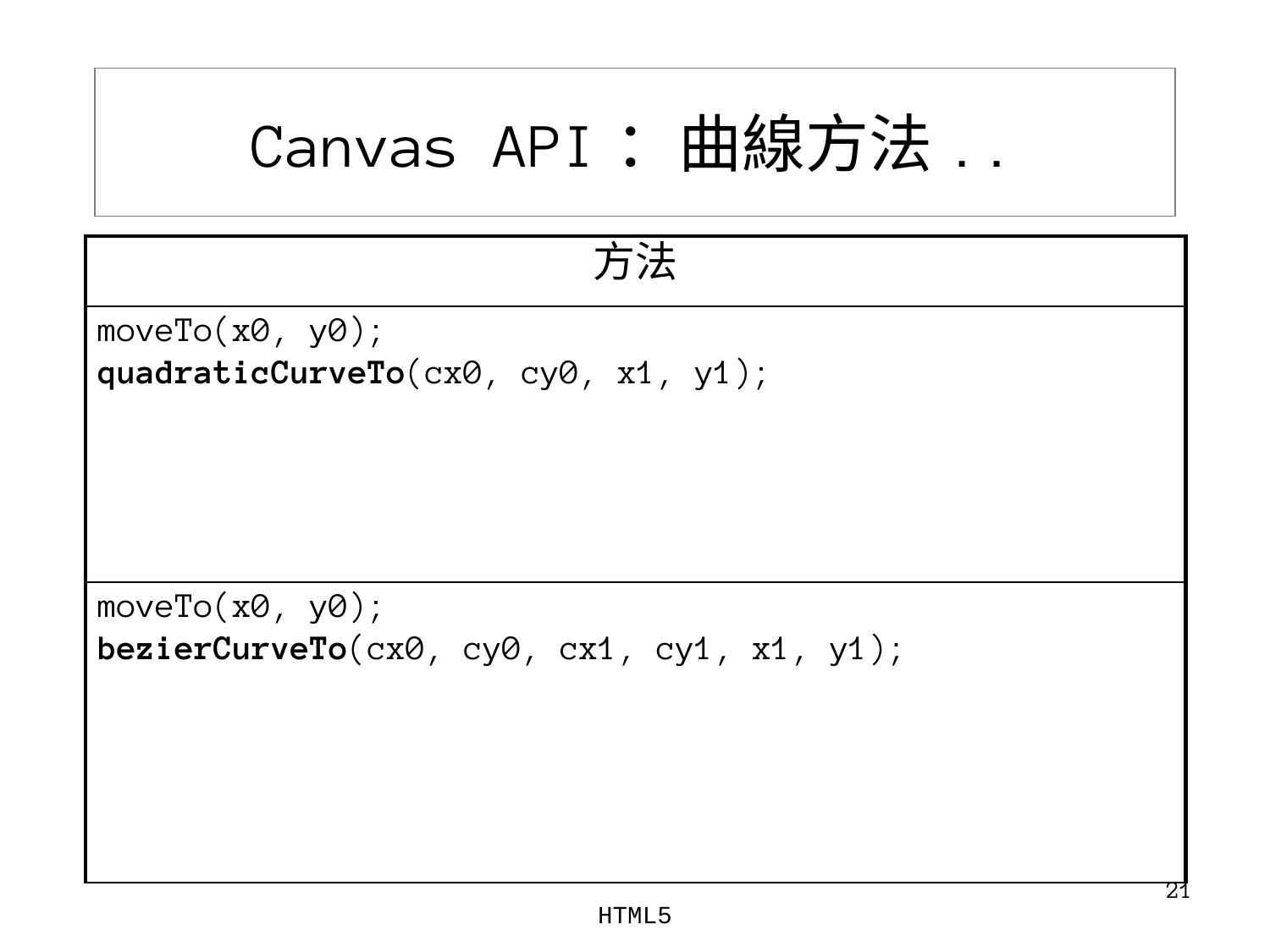

# Canvas API：曲線方法..
| 方法 |
| --- |
| moveTo(x0, y0); quadraticCurveTo(cx0, cy0, x1, y1); |
| moveTo(x0, y0); bezierCurveTo(cx0, cy0, cx1, cy1, x1, y1); |
21
HTML5